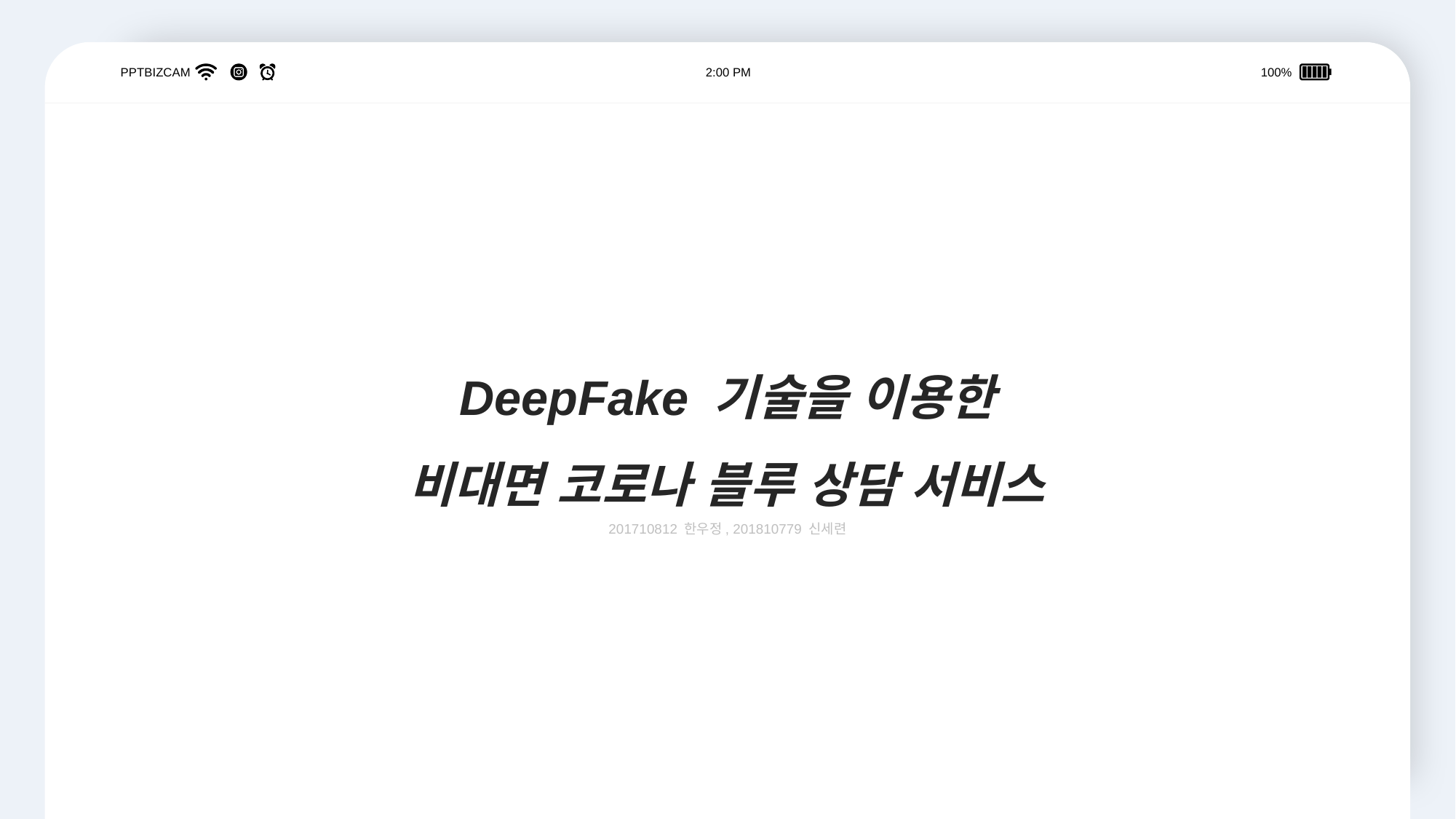

DeepFake 기술을 이용한
비대면 코로나 블루 상담 서비스
201710812 한우정, 201810779 신세련

PPTBIZCAM
2:00 PM
100%